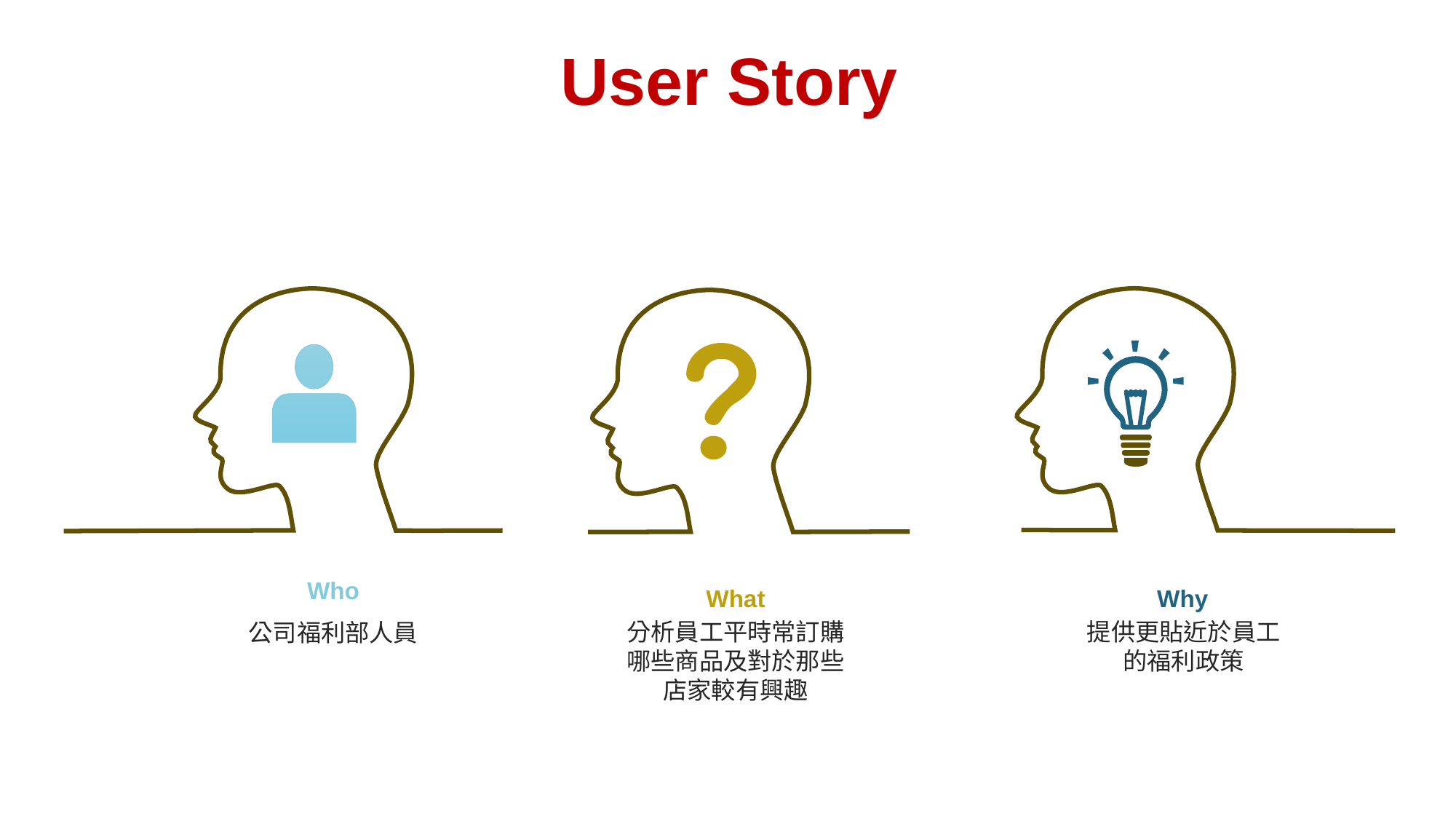

User Story

Who
Why
What
分析員工平時常訂購哪些商品及對於那些店家較有興趣
提供更貼近於員工的福利政策
公司福利部人員